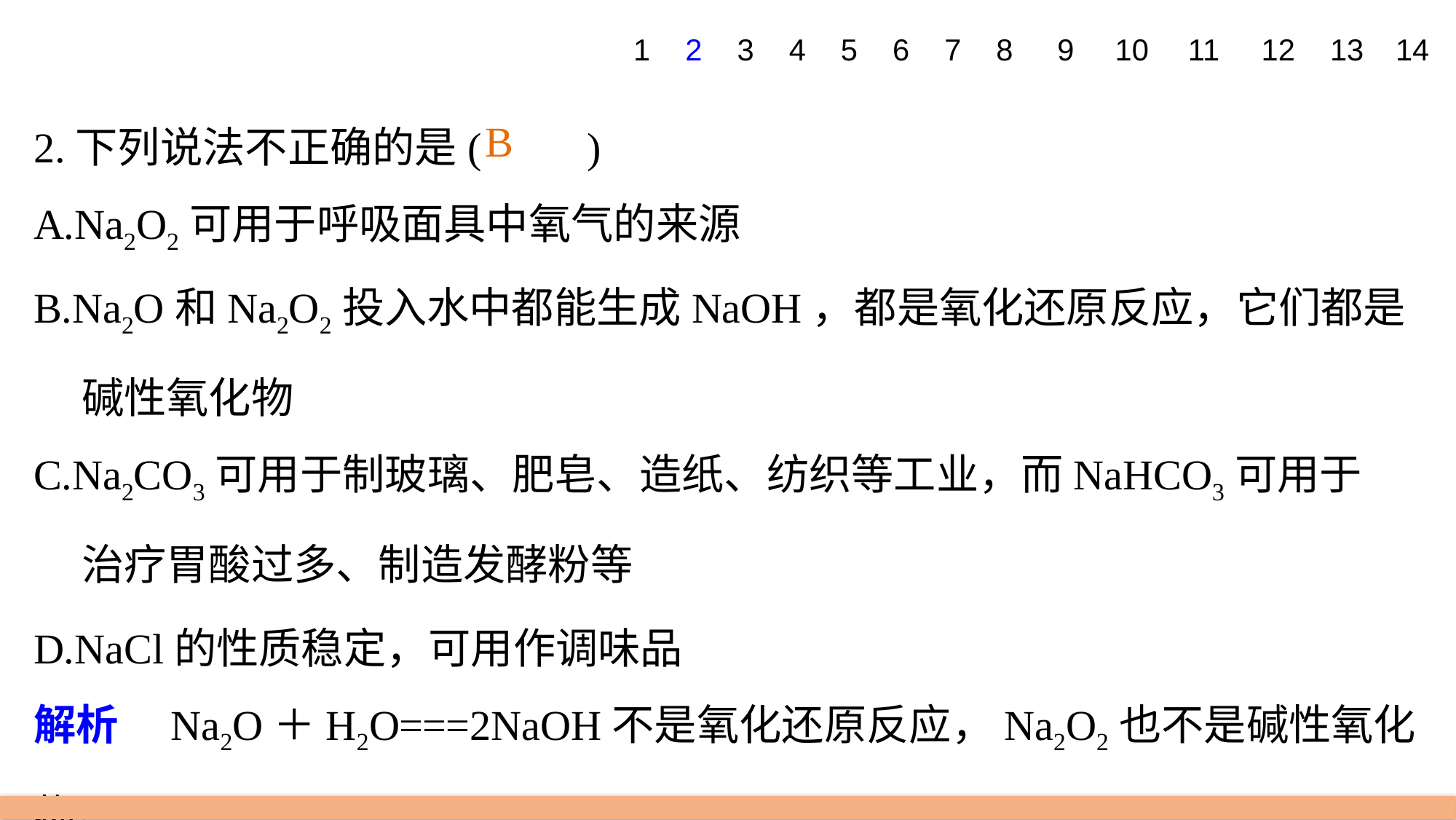

1
2
3
4
5
6
7
8
9
10
11
12
13
14
2.下列说法不正确的是(　　)
A.Na2O2可用于呼吸面具中氧气的来源
B.Na2O和Na2O2投入水中都能生成NaOH，都是氧化还原反应，它们都是
    碱性氧化物
C.Na2CO3可用于制玻璃、肥皂、造纸、纺织等工业，而NaHCO3可用于
    治疗胃酸过多、制造发酵粉等
D.NaCl的性质稳定，可用作调味品
解析　Na2O＋H2O===2NaOH不是氧化还原反应，Na2O2也不是碱性氧化物。
B